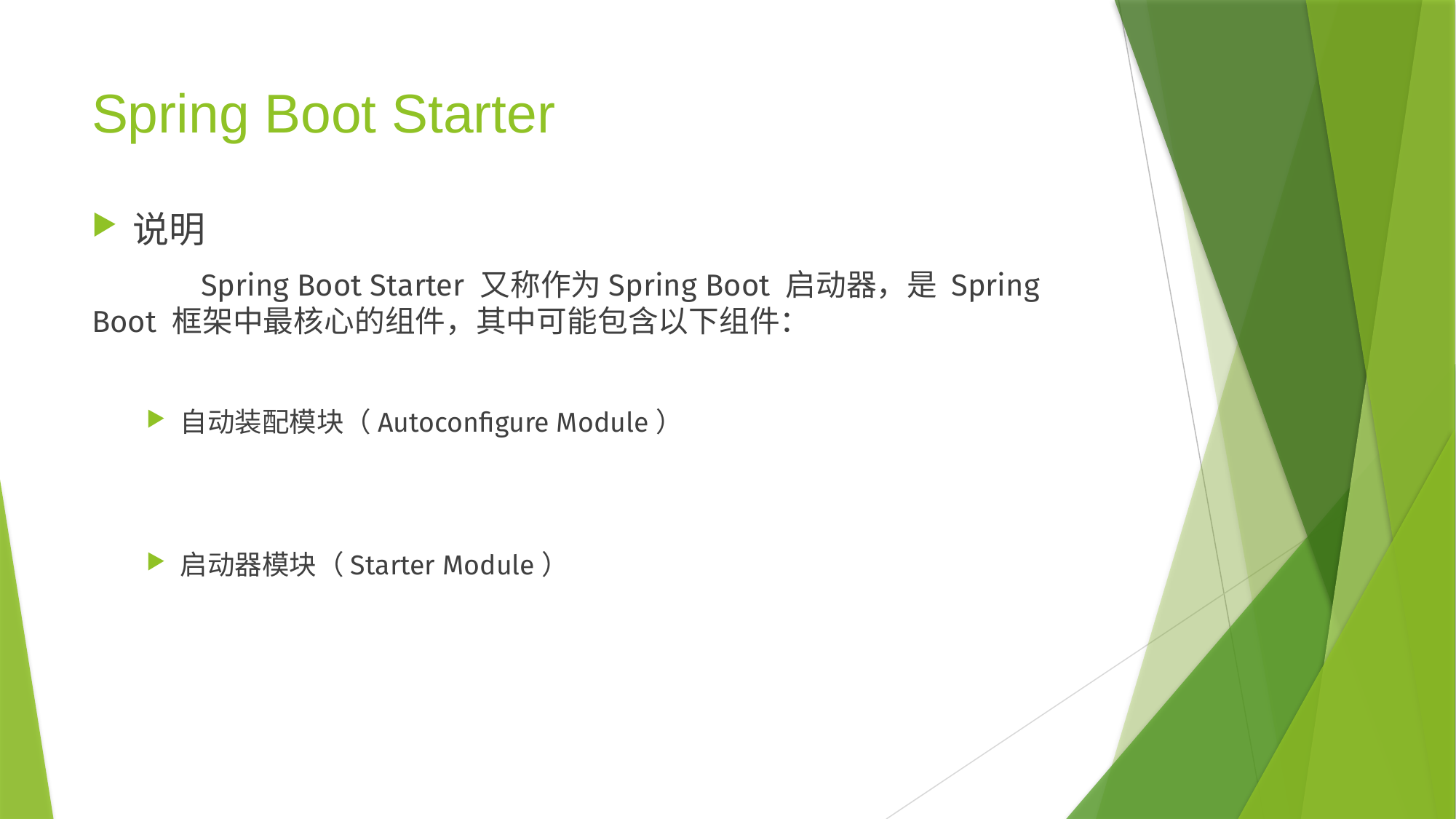

# Spring Boot Starter
说明
	Spring Boot Starter 又称作为Spring Boot 启动器，是 Spring Boot 框架中最核心的组件，其中可能包含以下组件：

自动装配模块（Autoconfigure Module）

启动器模块（Starter Module）